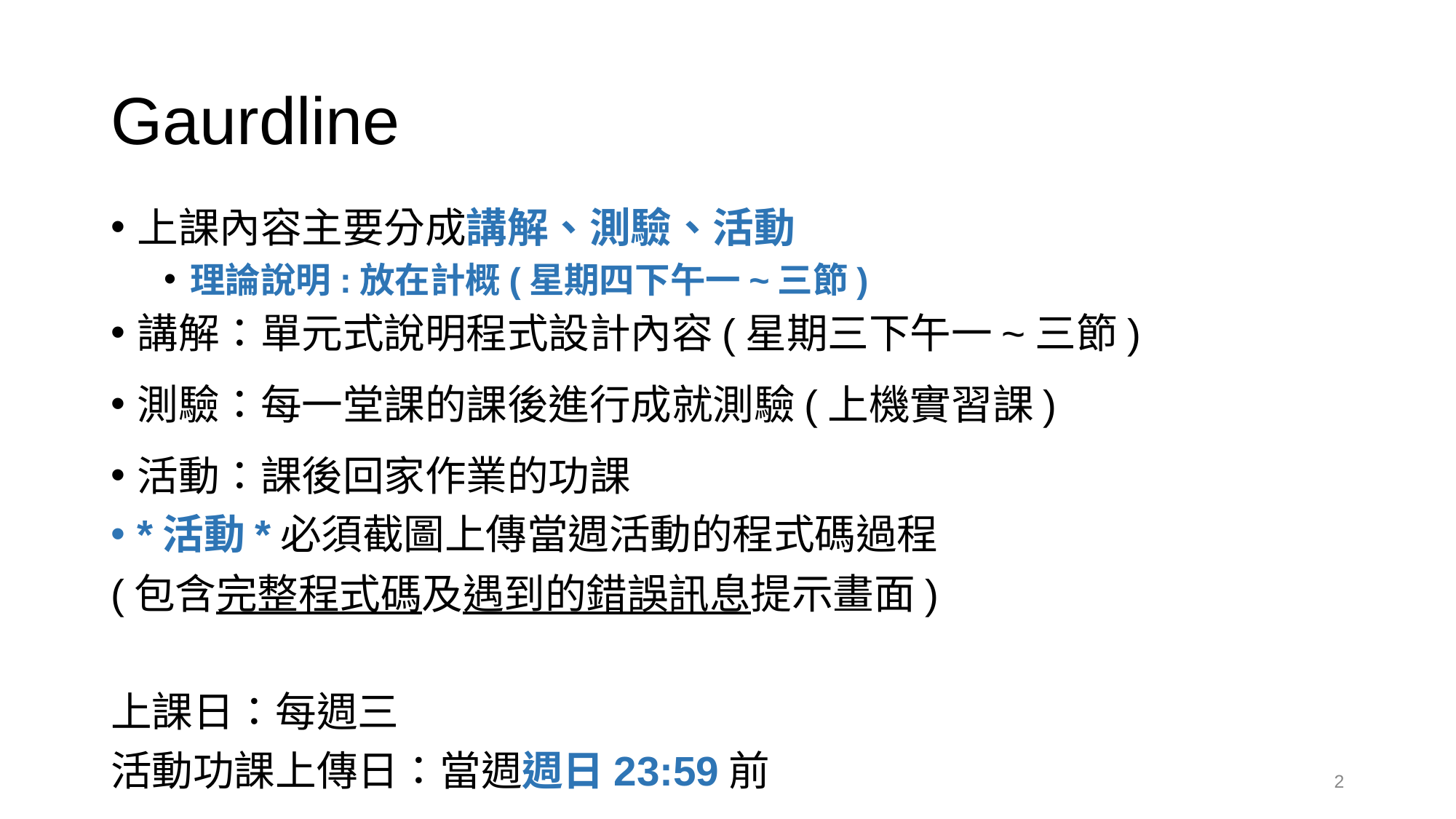

# Gaurdline
上課內容主要分成講解、測驗、活動
理論說明:放在計概(星期四下午一~三節)
講解：單元式說明程式設計內容(星期三下午一~三節)
測驗：每一堂課的課後進行成就測驗(上機實習課)
活動：課後回家作業的功課
*活動*必須截圖上傳當週活動的程式碼過程
(包含完整程式碼及遇到的錯誤訊息提示畫面)

上課日：每週三
活動功課上傳日：當週週日23:59前

2